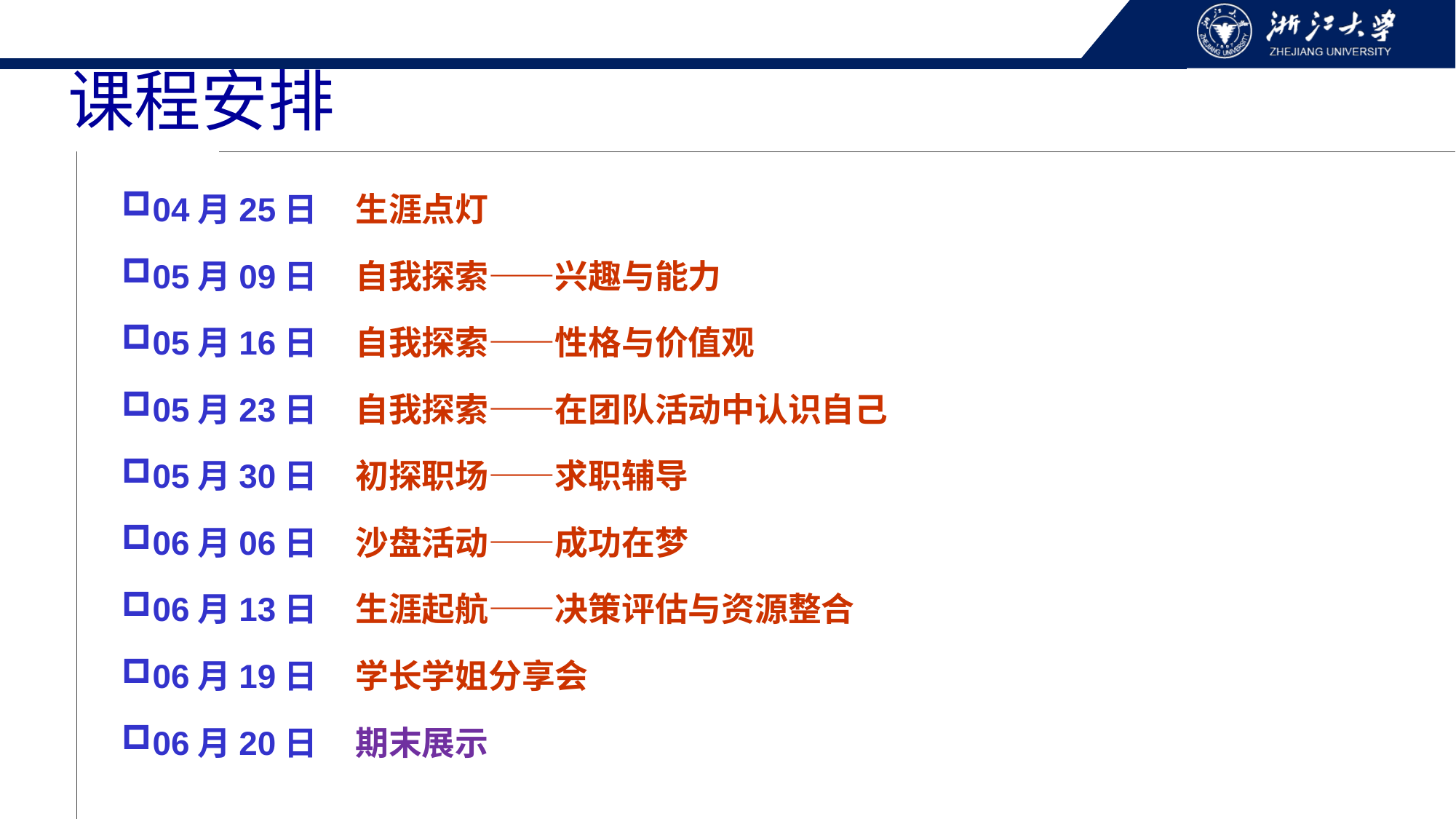

课程安排
04月25日     生涯点灯
05月09日     自我探索——兴趣与能力
05月16日     自我探索——性格与价值观
05月23日     自我探索——在团队活动中认识自己
05月30日     初探职场——求职辅导
06月06日     沙盘活动——成功在梦
06月13日     生涯起航——决策评估与资源整合
06月19日     学长学姐分享会
06月20日     期末展示